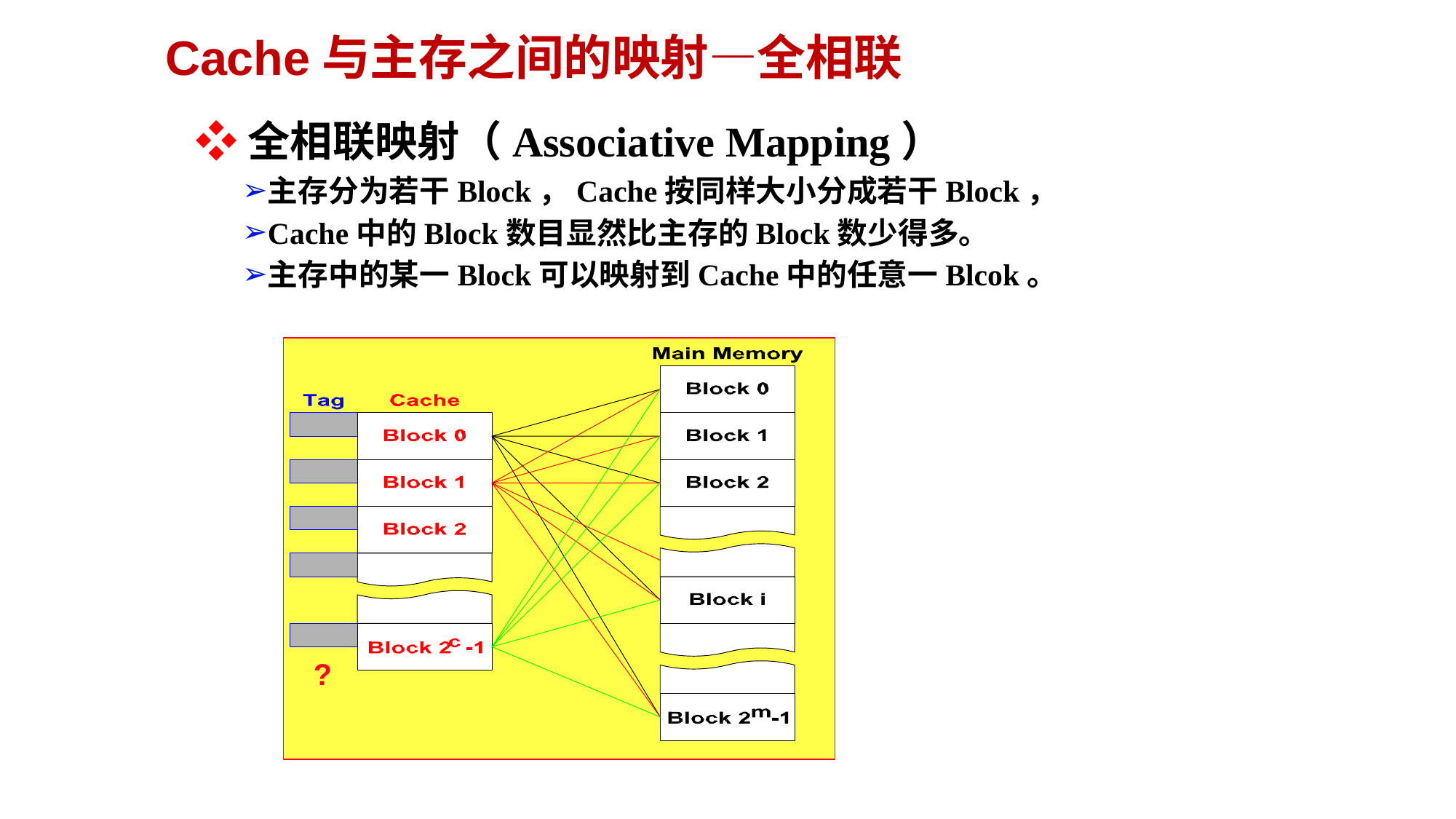

# Cache与主存之间的映射—全相联
❖全相联映射（Associative Mapping）
主存分为若干Block，Cache按同样大小分成若干Block，
Cache中的Block数目显然比主存的Block数少得多。
主存中的某一Block可以映射到Cache中的任意一Blcok。

?